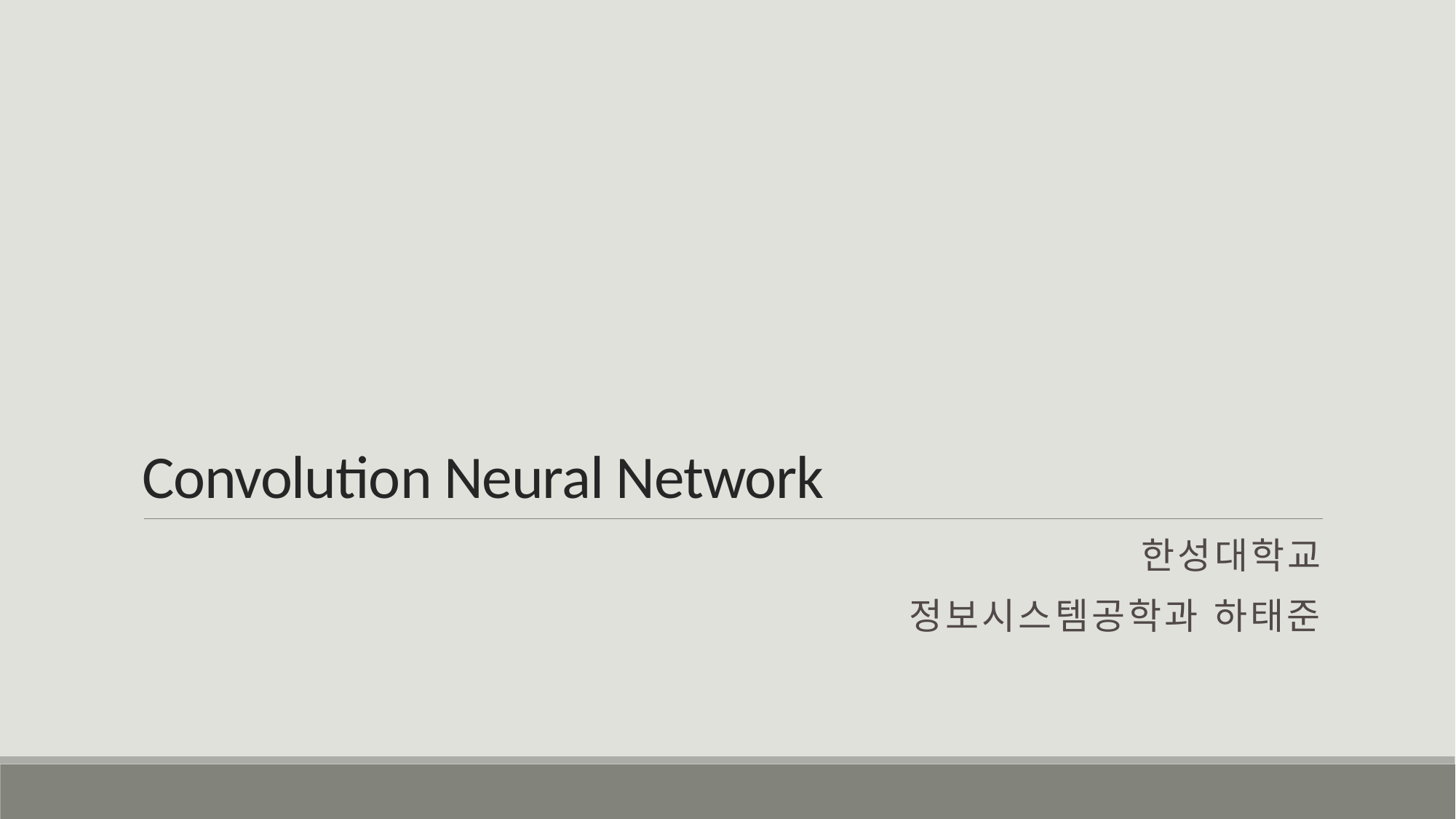

# Convolution Neural Network
한성대학교
정보시스템공학과 하태준